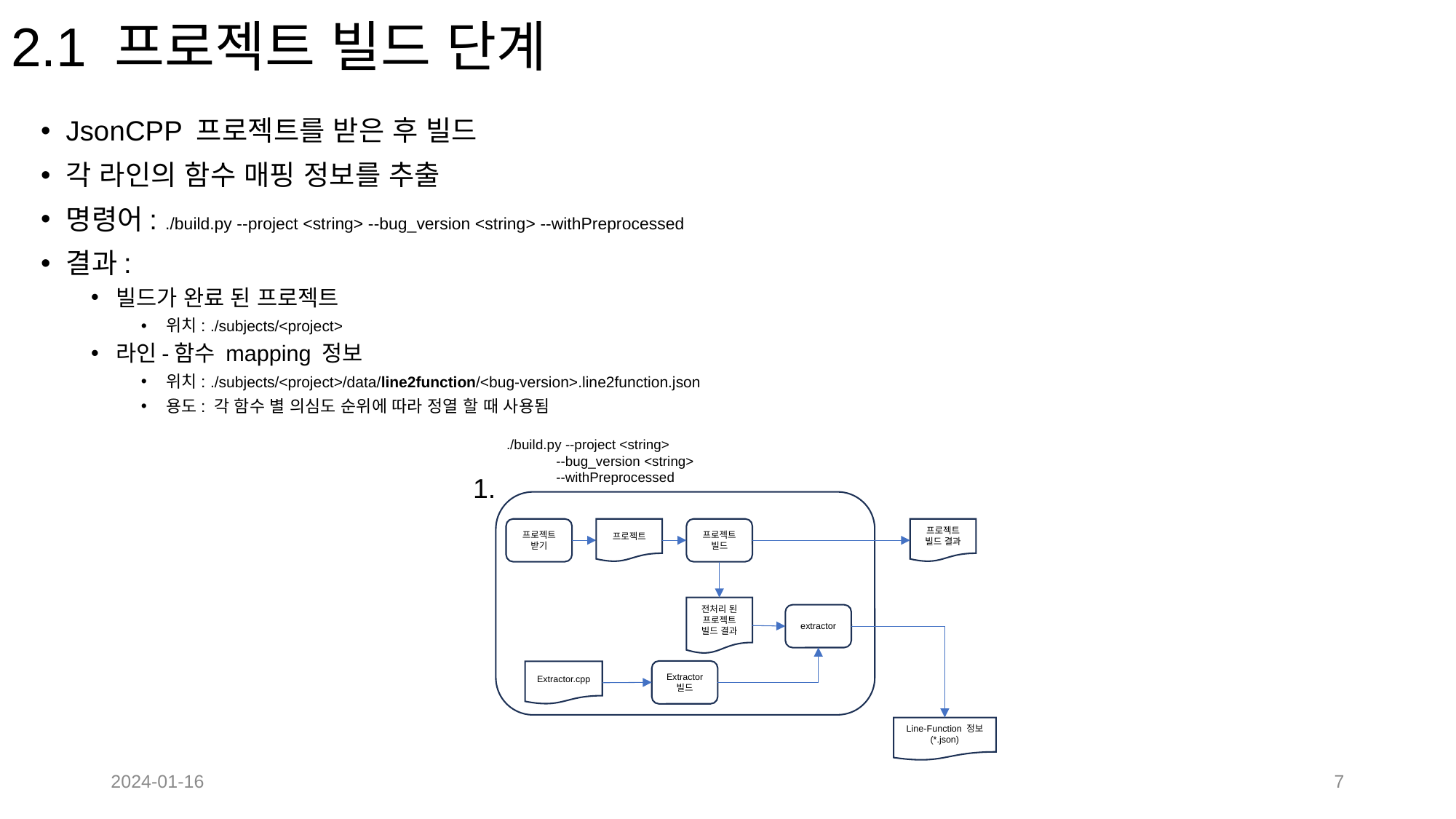

# 2.1 프로젝트 빌드 단계
JsonCPP 프로젝트를 받은 후 빌드
각 라인의 함수 매핑 정보를 추출
명령어: ./build.py --project <string> --bug_version <string> --withPreprocessed
결과:
빌드가 완료 된 프로젝트
위치: ./subjects/<project>
라인-함수 mapping 정보
위치: ./subjects/<project>/data/line2function/<bug-version>.line2function.json
용도: 각 함수 별 의심도 순위에 따라 정열 할 때 사용됨
./build.py --project <string>
             --bug_version <string>
             --withPreprocessed
1.

프로젝트 받기
프로젝트
프로젝트 빌드
프로젝트
빌드 결과
전처리 된
프로젝트
빌드 결과
extractor
Extractor
빌드
Extractor.cpp
Line-Function 정보
(*.json)
2024-01-16
7